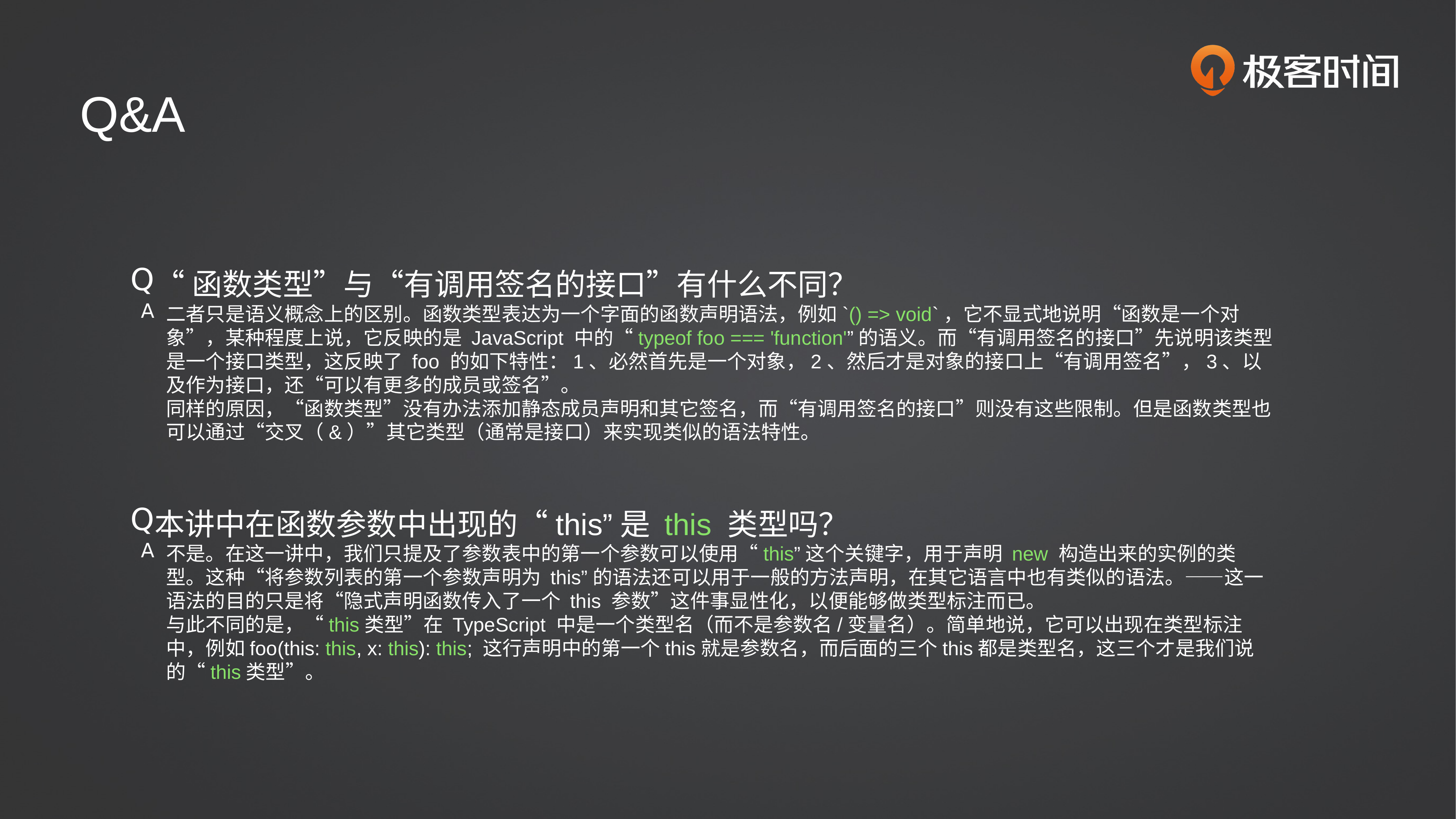

Q&A
“函数类型”与“有调用签名的接口”有什么不同？
二者只是语义概念上的区别。函数类型表达为一个字面的函数声明语法，例如`() => void`，它不显式地说明“函数是一个对象”，某种程度上说，它反映的是 JavaScript 中的“typeof foo === 'function'”的语义。而“有调用签名的接口”先说明该类型是一个接口类型，这反映了 foo 的如下特性：1、必然首先是一个对象，2、然后才是对象的接口上“有调用签名”，3、以及作为接口，还“可以有更多的成员或签名”。
同样的原因，“函数类型”没有办法添加静态成员声明和其它签名，而“有调用签名的接口”则没有这些限制。但是函数类型也可以通过“交叉（&）”其它类型（通常是接口）来实现类似的语法特性。
本讲中在函数参数中出现的“this”是 this 类型吗？
不是。在这一讲中，我们只提及了参数表中的第一个参数可以使用“this”这个关键字，用于声明 new 构造出来的实例的类型。这种“将参数列表的第一个参数声明为 this”的语法还可以用于一般的方法声明，在其它语言中也有类似的语法。——这一语法的目的只是将“隐式声明函数传入了一个 this 参数”这件事显性化，以便能够做类型标注而已。
与此不同的是，“this类型”在 TypeScript 中是一个类型名（而不是参数名/变量名）。简单地说，它可以出现在类型标注中，例如foo(this: this, x: this): this; 这行声明中的第一个this就是参数名，而后面的三个this都是类型名，这三个才是我们说的“this类型”。